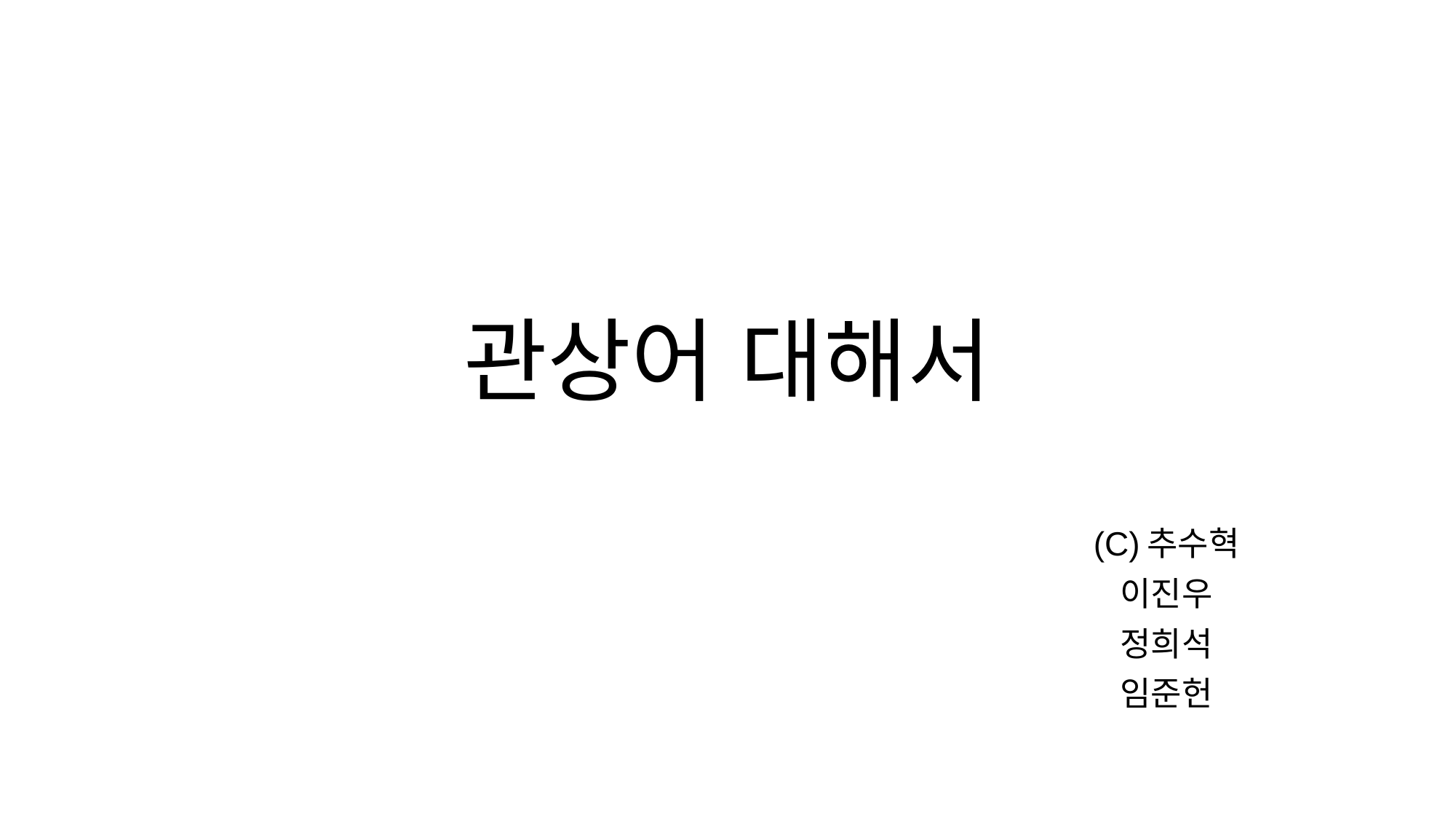

# 관상어 대해서
(C)추수혁
이진우
정희석
임준헌